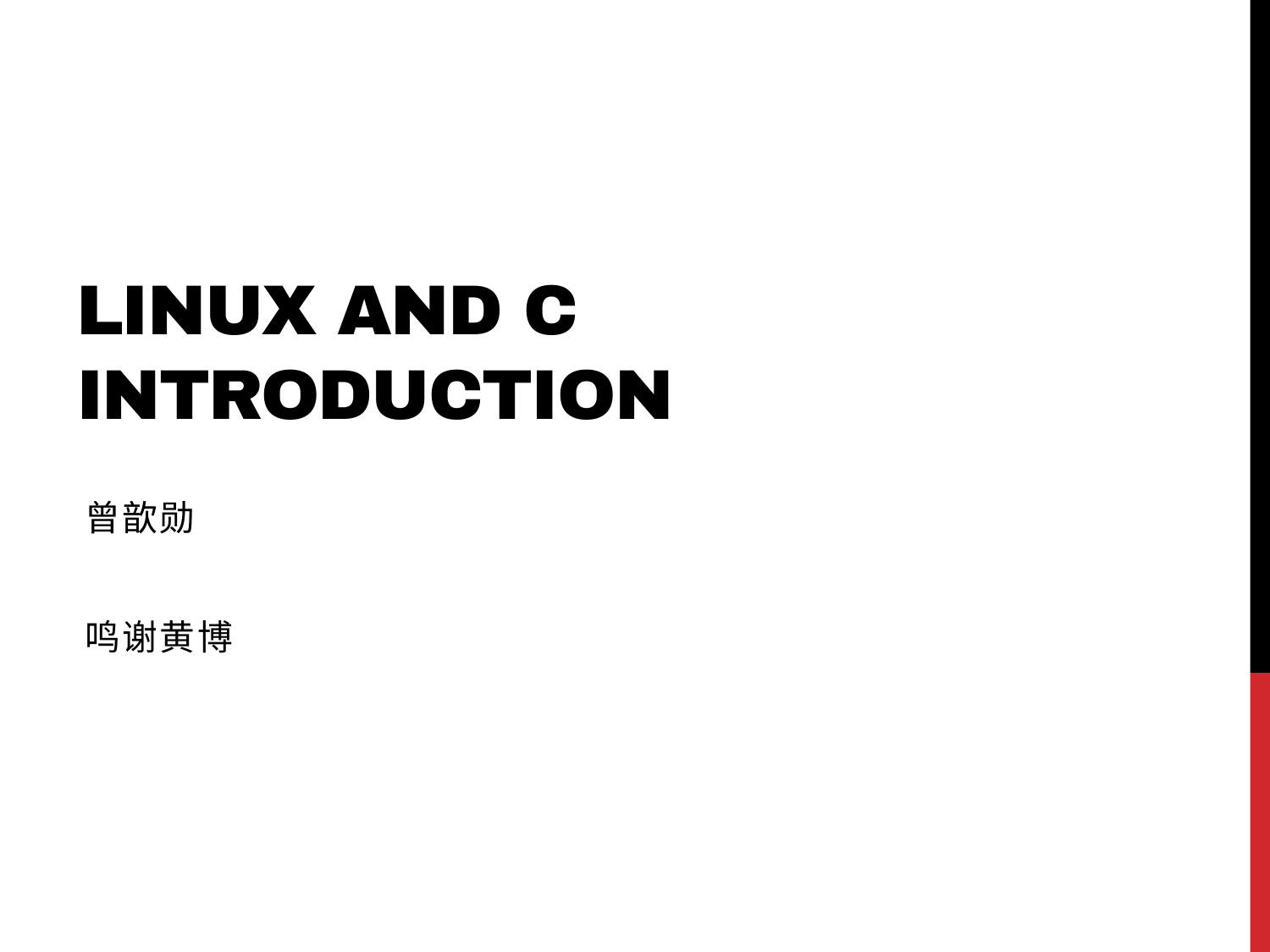

# Linux and C introduction
曾歆勋

鸣谢黄博